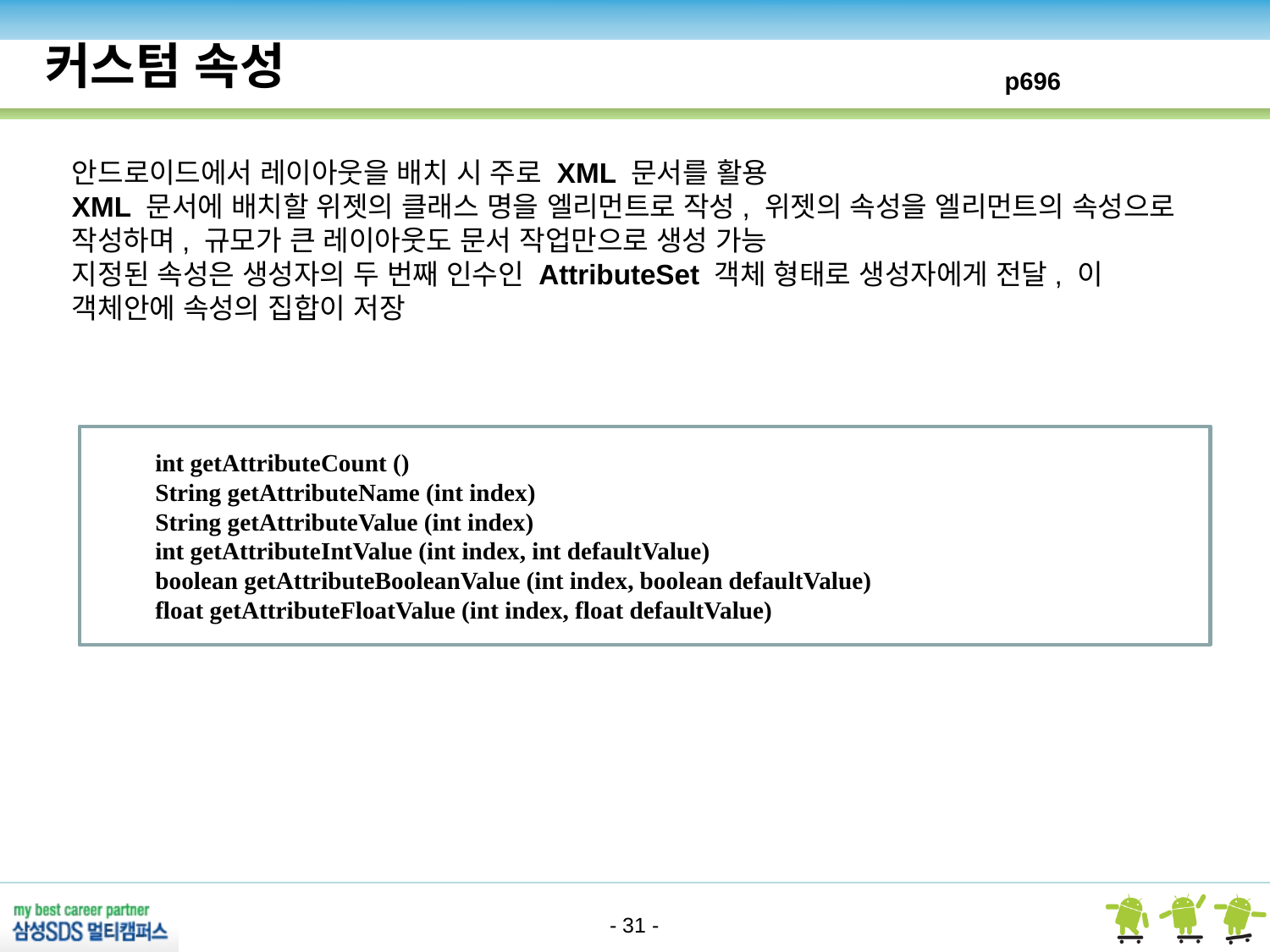

커스텀 속성
p696
안드로이드에서 레이아웃을 배치 시 주로 XML 문서를 활용
XML 문서에 배치할 위젯의 클래스 명을 엘리먼트로 작성, 위젯의 속성을 엘리먼트의 속성으로 작성하며, 규모가 큰 레이아웃도 문서 작업만으로 생성 가능
지정된 속성은 생성자의 두 번째 인수인 AttributeSet 객체 형태로 생성자에게 전달, 이 객체안에 속성의 집합이 저장
int getAttributeCount ()
String getAttributeName (int index)
String getAttributeValue (int index)
int getAttributeIntValue (int index, int defaultValue)
boolean getAttributeBooleanValue (int index, boolean defaultValue)
float getAttributeFloatValue (int index, float defaultValue)
- 31 -